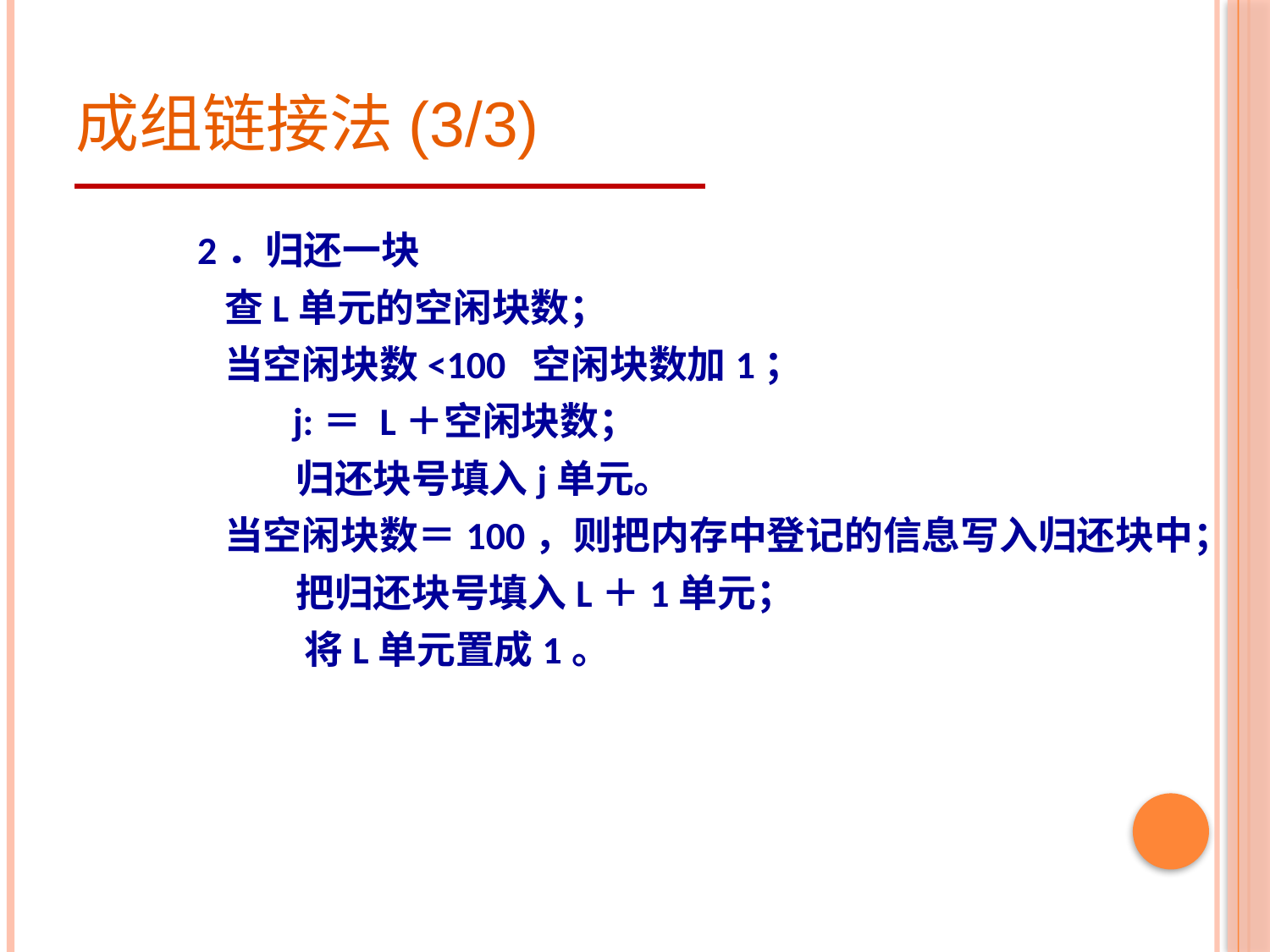

# 成组链接法(3/3)
2．归还一块
  查L单元的空闲块数；
  当空闲块数<100  空闲块数加1；
           j:＝ L＋空闲块数；
          归还块号填入j单元。
  当空闲块数＝100，则把内存中登记的信息写入归还块中；
          把归还块号填入L＋1单元；
           将L单元置成1。